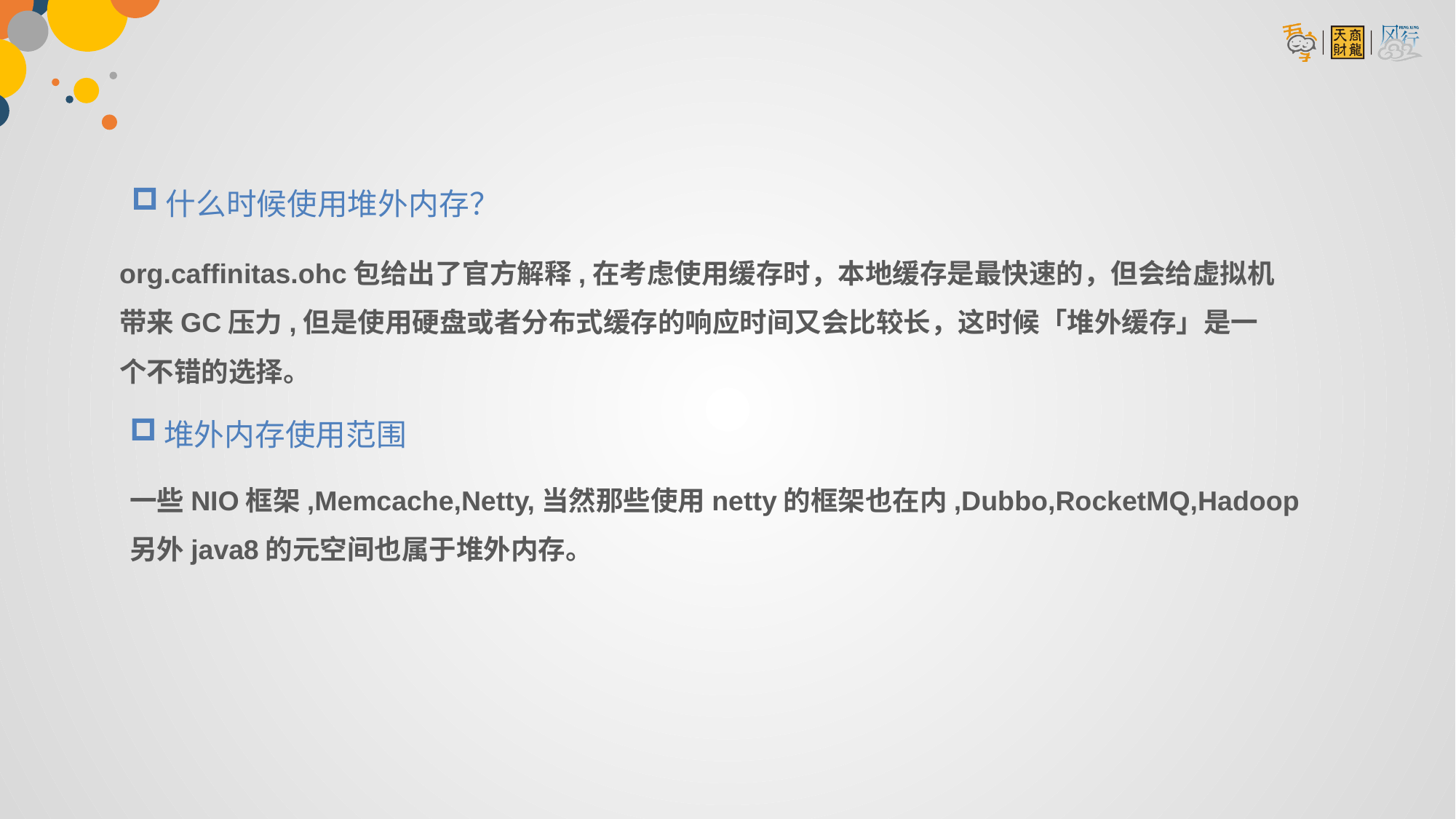

什么时候使用堆外内存？
org.caffinitas.ohc包给出了官方解释,在考虑使用缓存时，本地缓存是最快速的，但会给虚拟机带来GC压力,但是使用硬盘或者分布式缓存的响应时间又会比较长，这时候「堆外缓存」是一个不错的选择。
堆外内存使用范围
一些NIO框架,Memcache,Netty,当然那些使用netty的框架也在内,Dubbo,RocketMQ,Hadoop
另外java8的元空间也属于堆外内存。